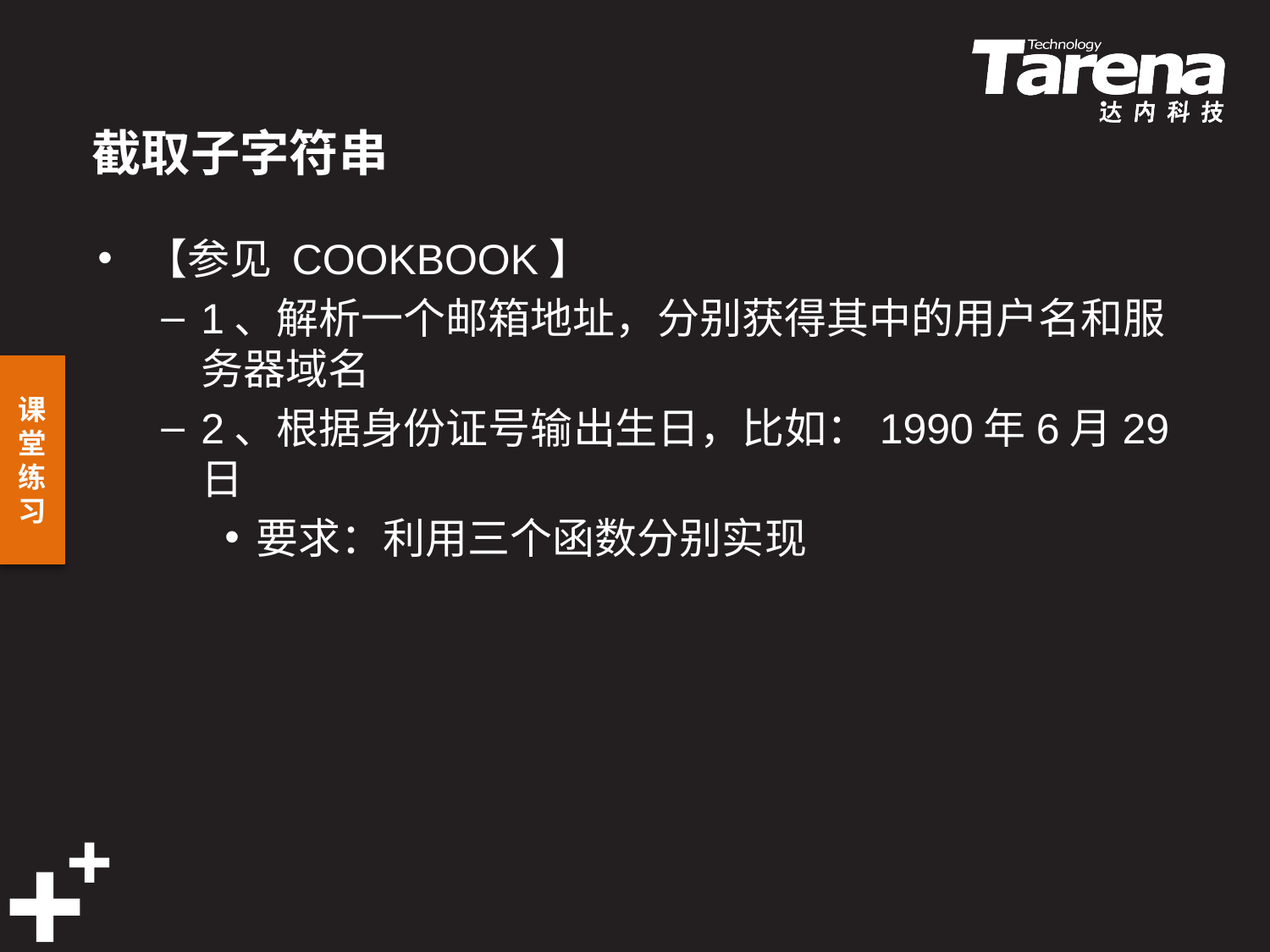

# 截取子字符串
【参见 COOKBOOK】
1、解析一个邮箱地址，分别获得其中的用户名和服务器域名
2、根据身份证号输出生日，比如：1990年6月29日
要求：利用三个函数分别实现